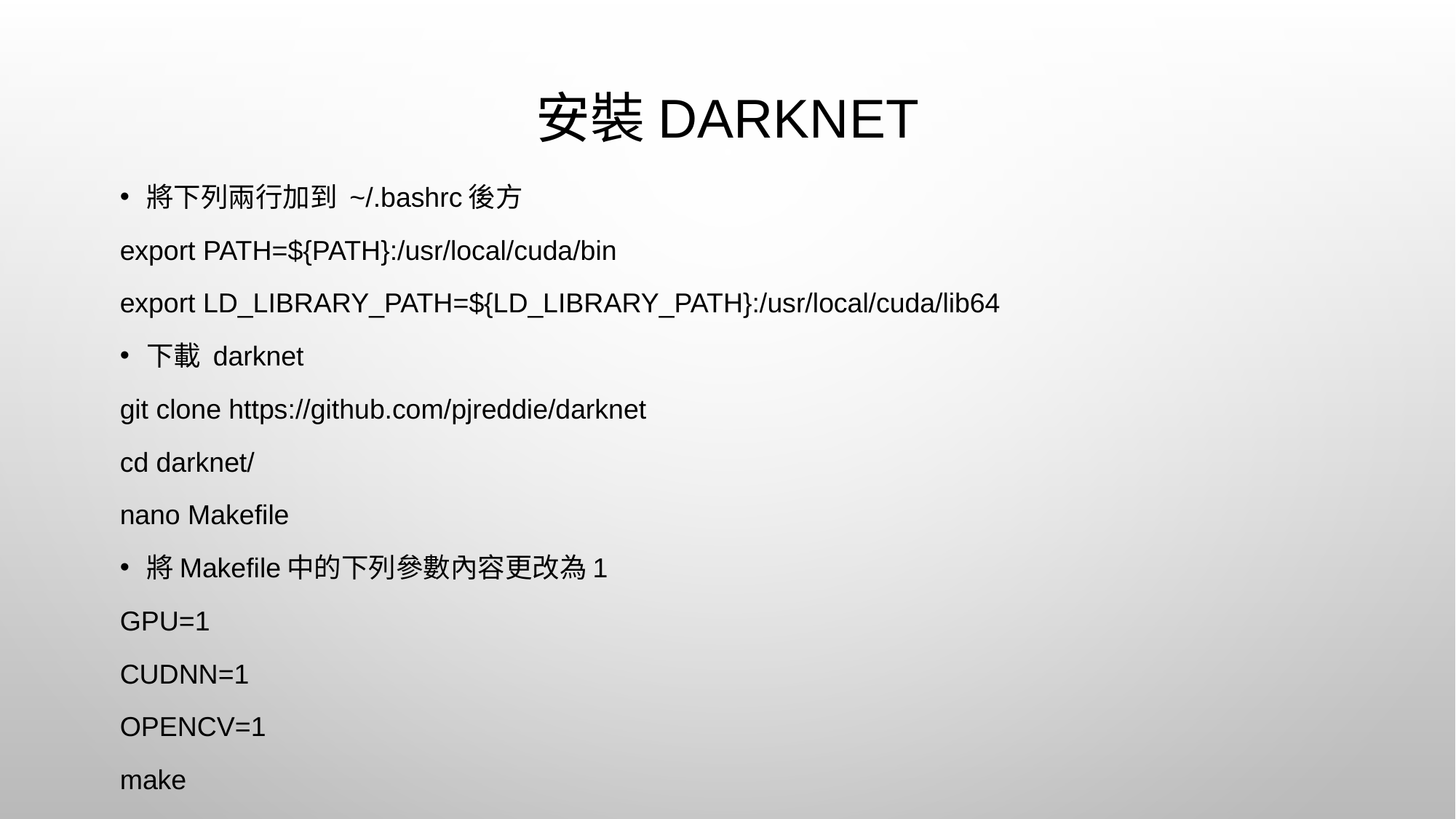

# 安裝Darknet
將下列兩行加到 ~/.bashrc後方
export PATH=${PATH}:/usr/local/cuda/bin
export LD_LIBRARY_PATH=${LD_LIBRARY_PATH}:/usr/local/cuda/lib64
下載 darknet
git clone https://github.com/pjreddie/darknet
cd darknet/
nano Makefile
將Makefile中的下列參數內容更改為1
GPU=1
CUDNN=1
OPENCV=1
make